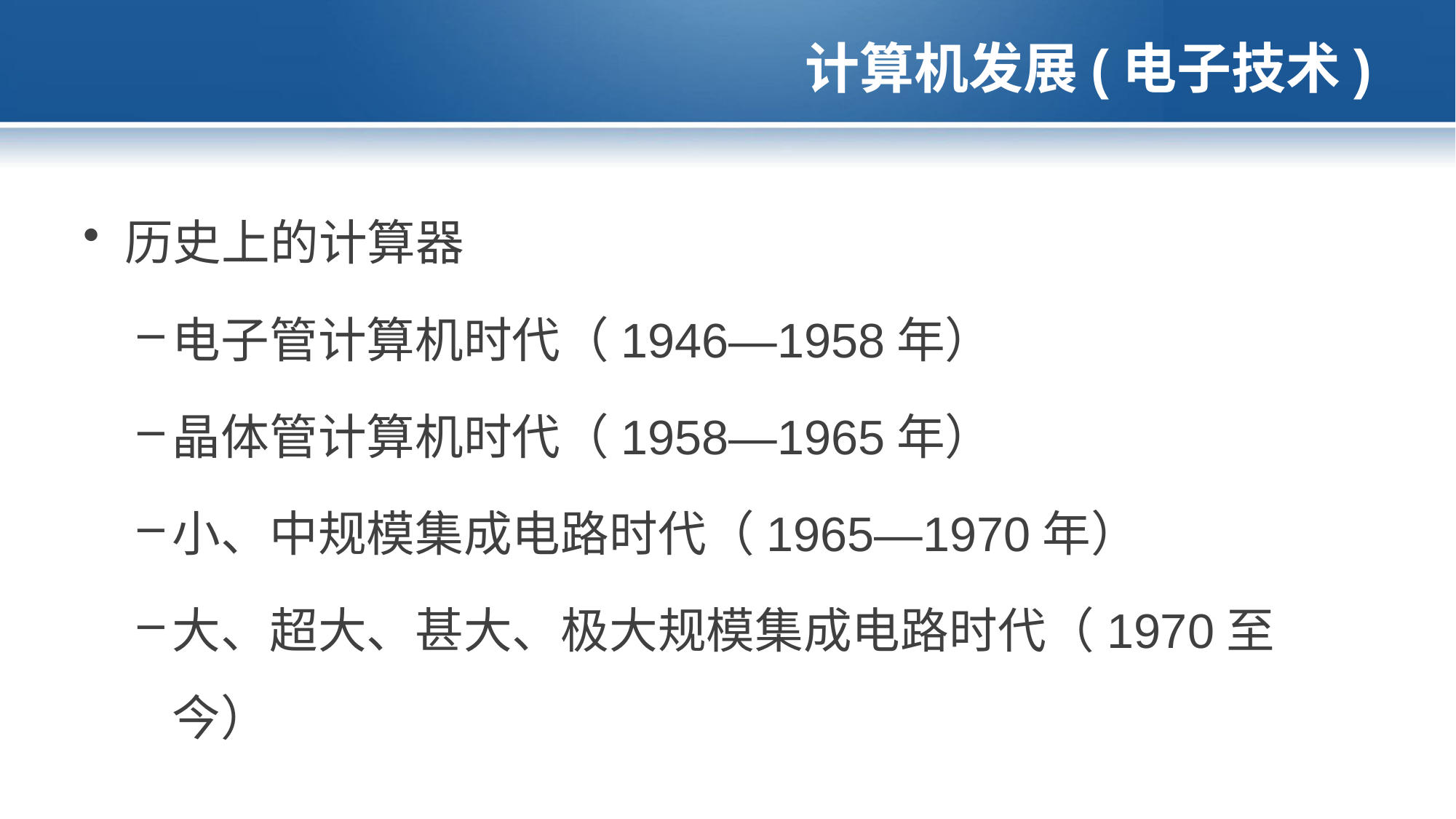

# 计算机发展(电子技术)
历史上的计算器
电子管计算机时代（1946—1958年）
晶体管计算机时代（1958—1965年）
小、中规模集成电路时代（1965—1970年）
大、超大、甚大、极大规模集成电路时代（1970至今）